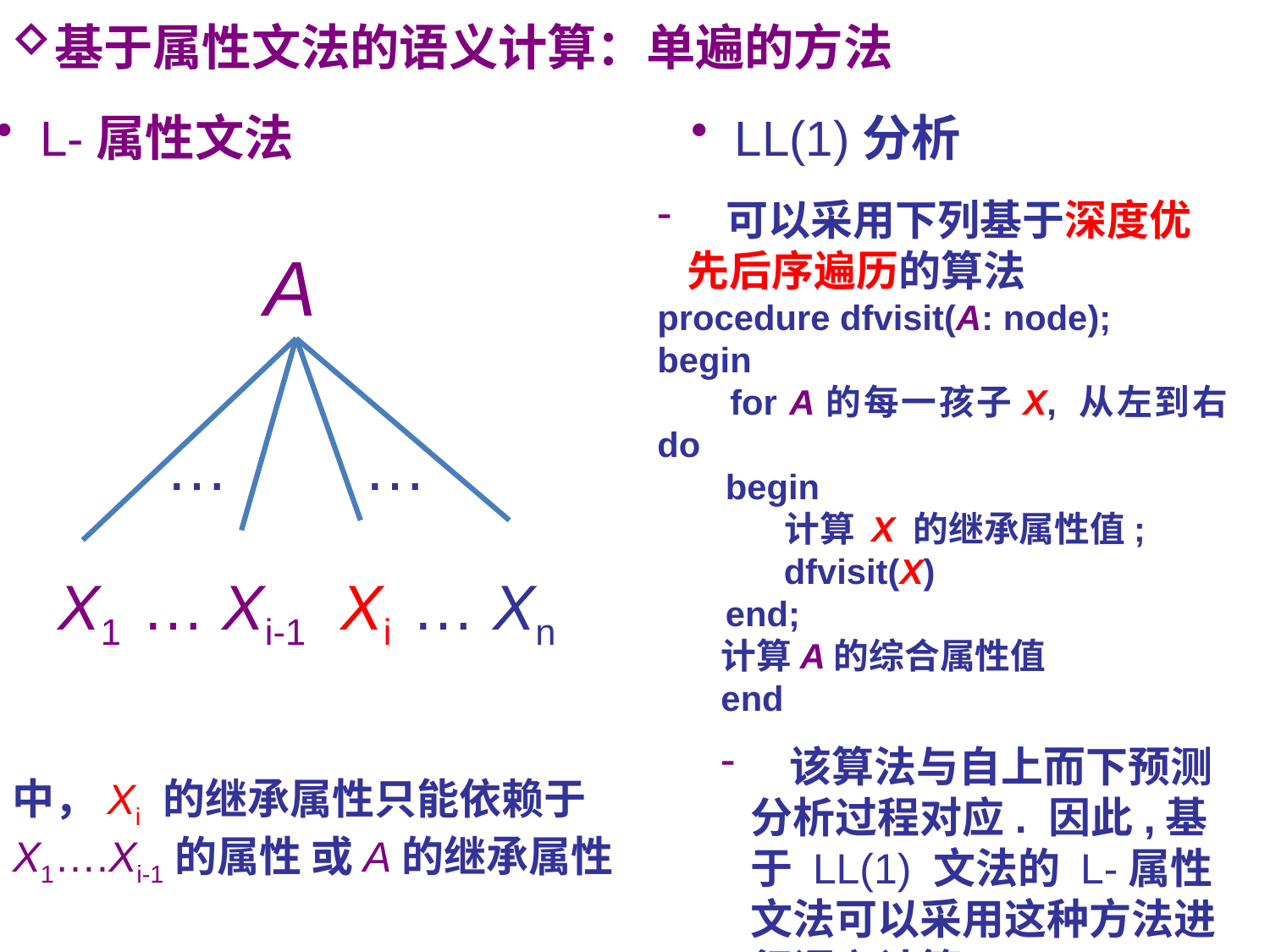

基于属性文法的语义计算：单遍的方法

 L-属性文法

 LL(1)分析

   可以采用下列基于深度优先后序遍历的算法
procedure dfvisit(A: node);
begin
      for A的每一孩子X, 从左到右 do
       begin
	计算 X 的继承属性值;
             dfvisit(X)
       end;
计算A的综合属性值
end

   该算法与自上而下预测分析过程对应. 因此,基于 LL(1) 文法的 L-属性文法可以采用这种方法进行语义计算.
A
…
…
X1  … Xi-1  Xi  … Xn
中，Xi 的继承属性只能依赖于X1….Xi-1的属性 或A的继承属性